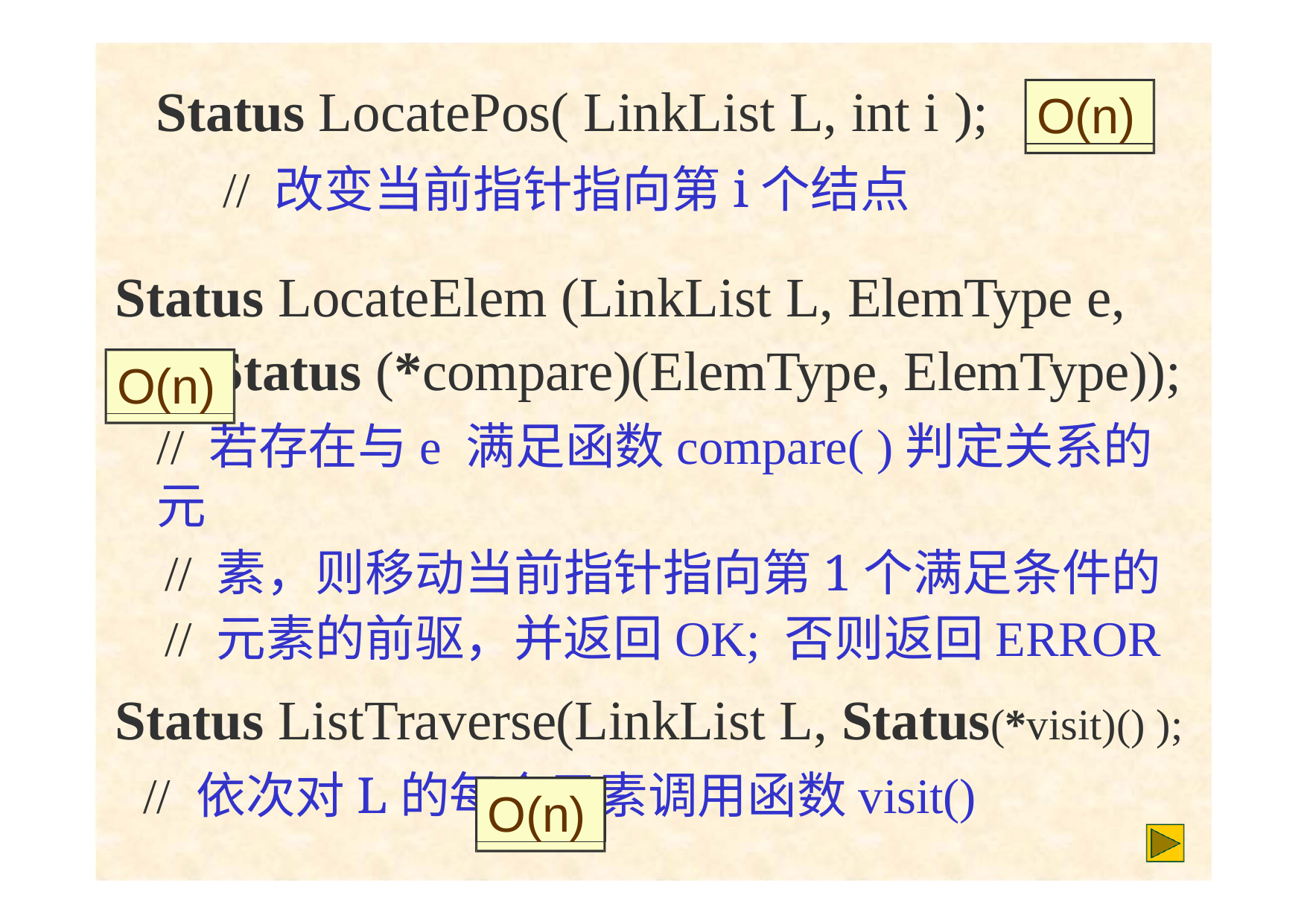

# Status LocatePos( LinkList L, int i );

O(n)

// 改变当前指针指向第i个结点
Status LocateElem (LinkList L, ElemType e,
tatus (*compare)(ElemType, ElemType));
S

O(n)

// 若存在与e 满足函数compare( )判定关系的元
// 素，则移动当前指针指向第1个满足条件的
// 元素的前驱，并返回OK; 否则返回ERROR
Status ListTraverse(LinkList L, Status(*visit)() );
// 依次对L的每个元素调用函数visit()

O(n)